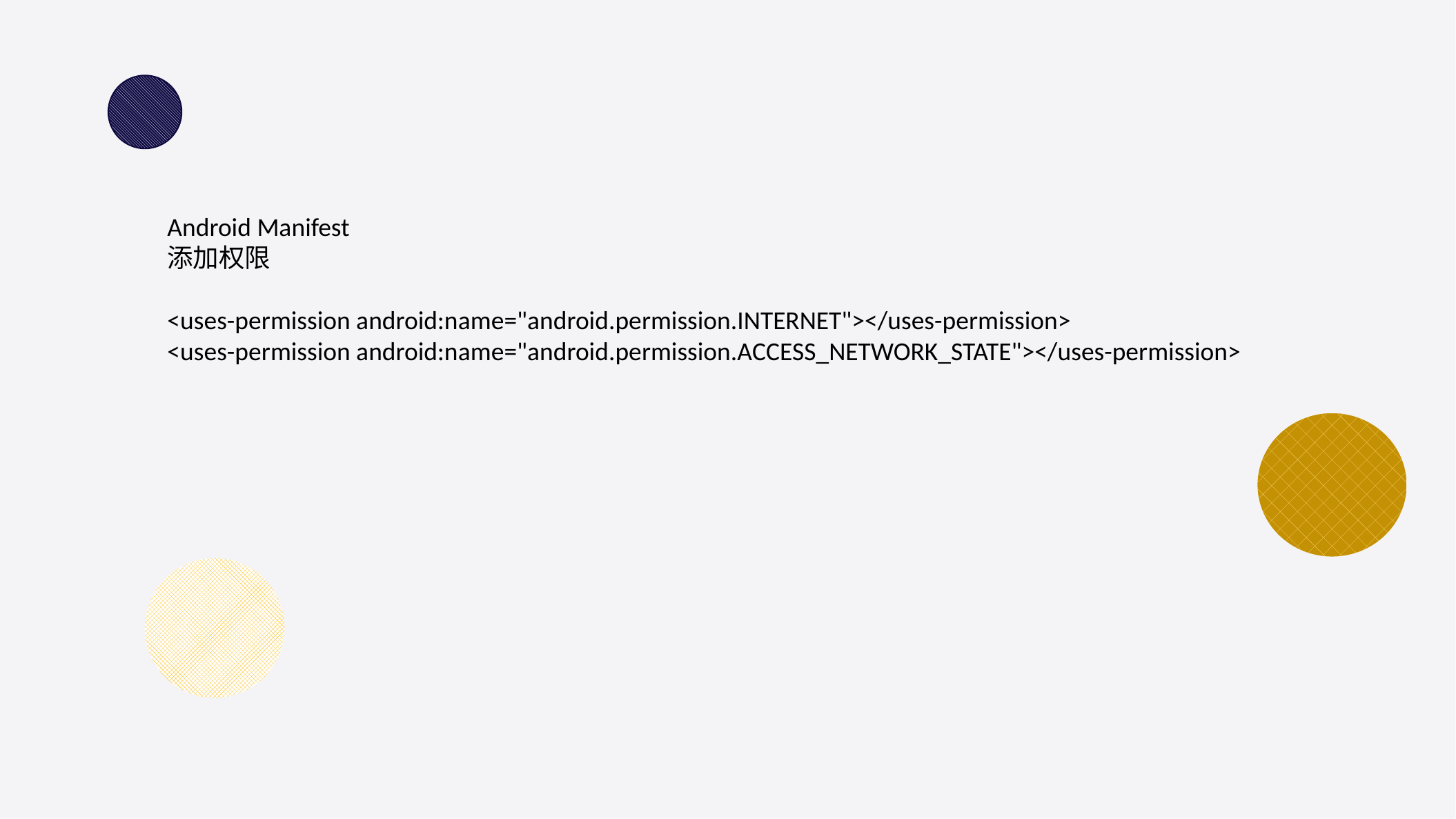

Android Manifest
添加权限

<uses-permission android:name="android.permission.INTERNET"></uses-permission>
<uses-permission android:name="android.permission.ACCESS_NETWORK_STATE"></uses-permission>